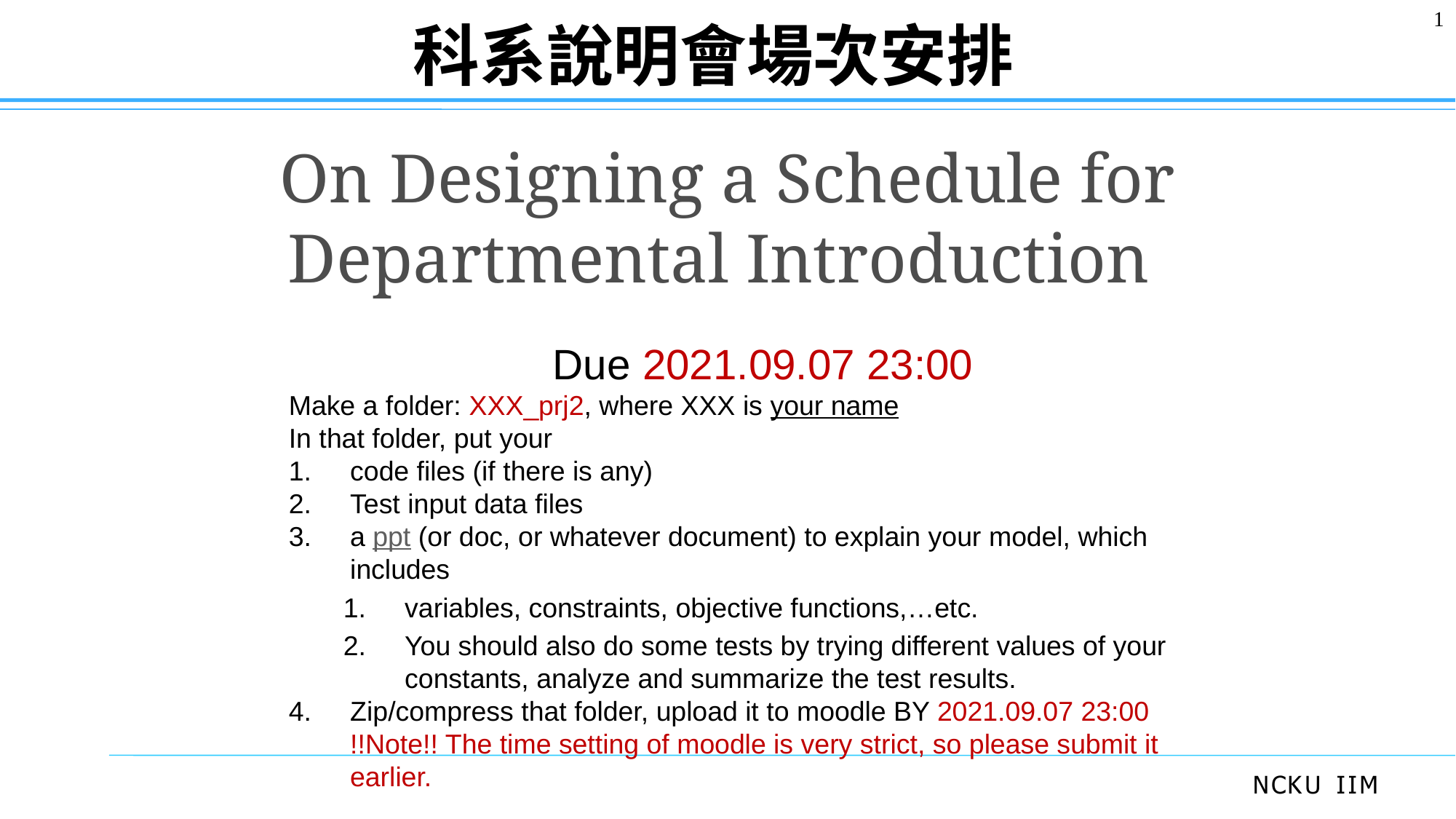

1
科系說明會場次安排
# On Designing a Schedule for Departmental Introduction
Due 2021.09.07 23:00
Make a folder: XXX_prj2, where XXX is your name
In that folder, put your
code files (if there is any)
Test input data files
a ppt (or doc, or whatever document) to explain your model, which includes
variables, constraints, objective functions,…etc.
You should also do some tests by trying different values of your constants, analyze and summarize the test results.
Zip/compress that folder, upload it to moodle BY 2021.09.07 23:00
!!Note!! The time setting of moodle is very strict, so please submit it earlier.